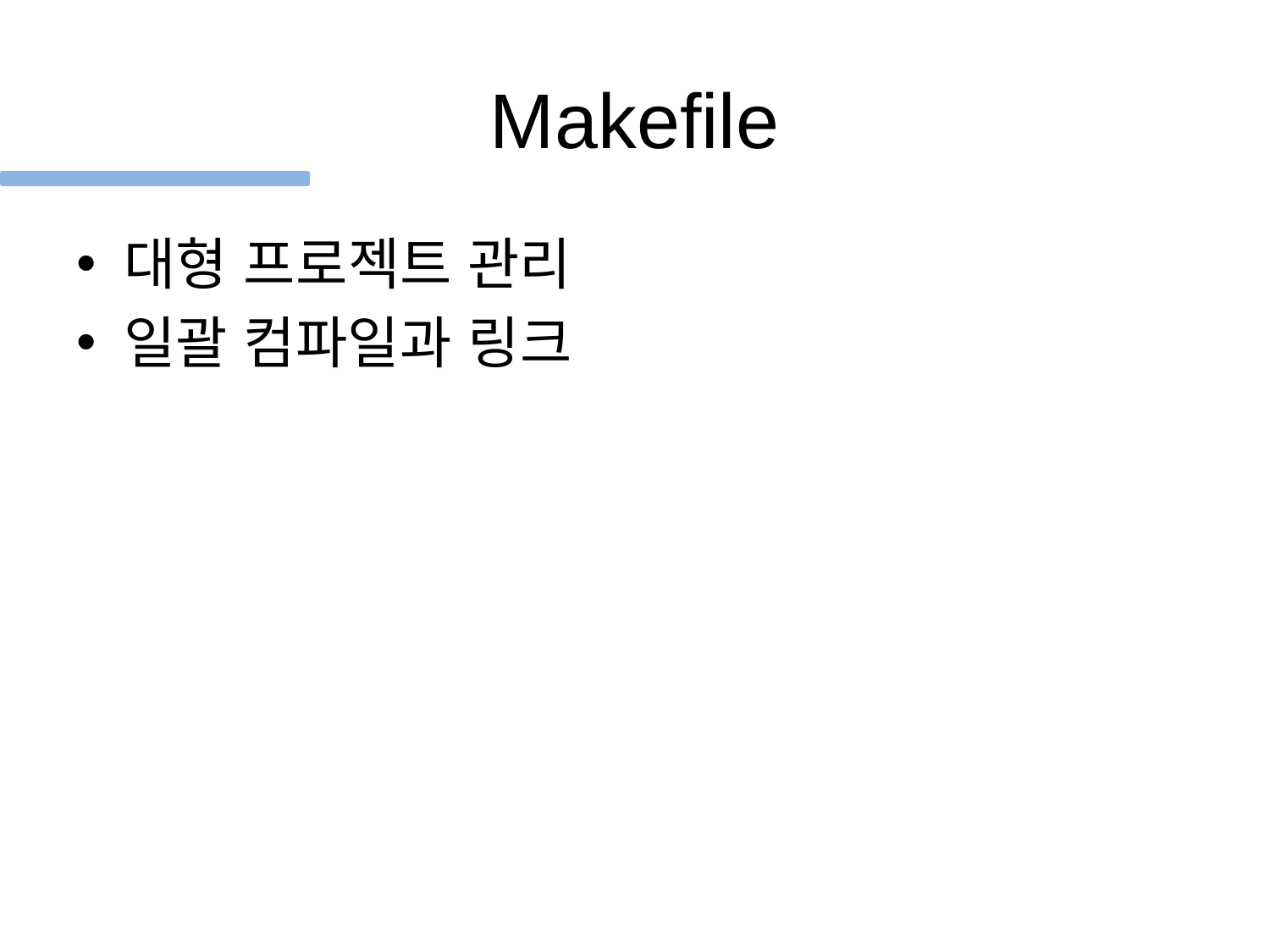

# Makefile

대형 프로젝트 관리
일괄 컴파일과 링크